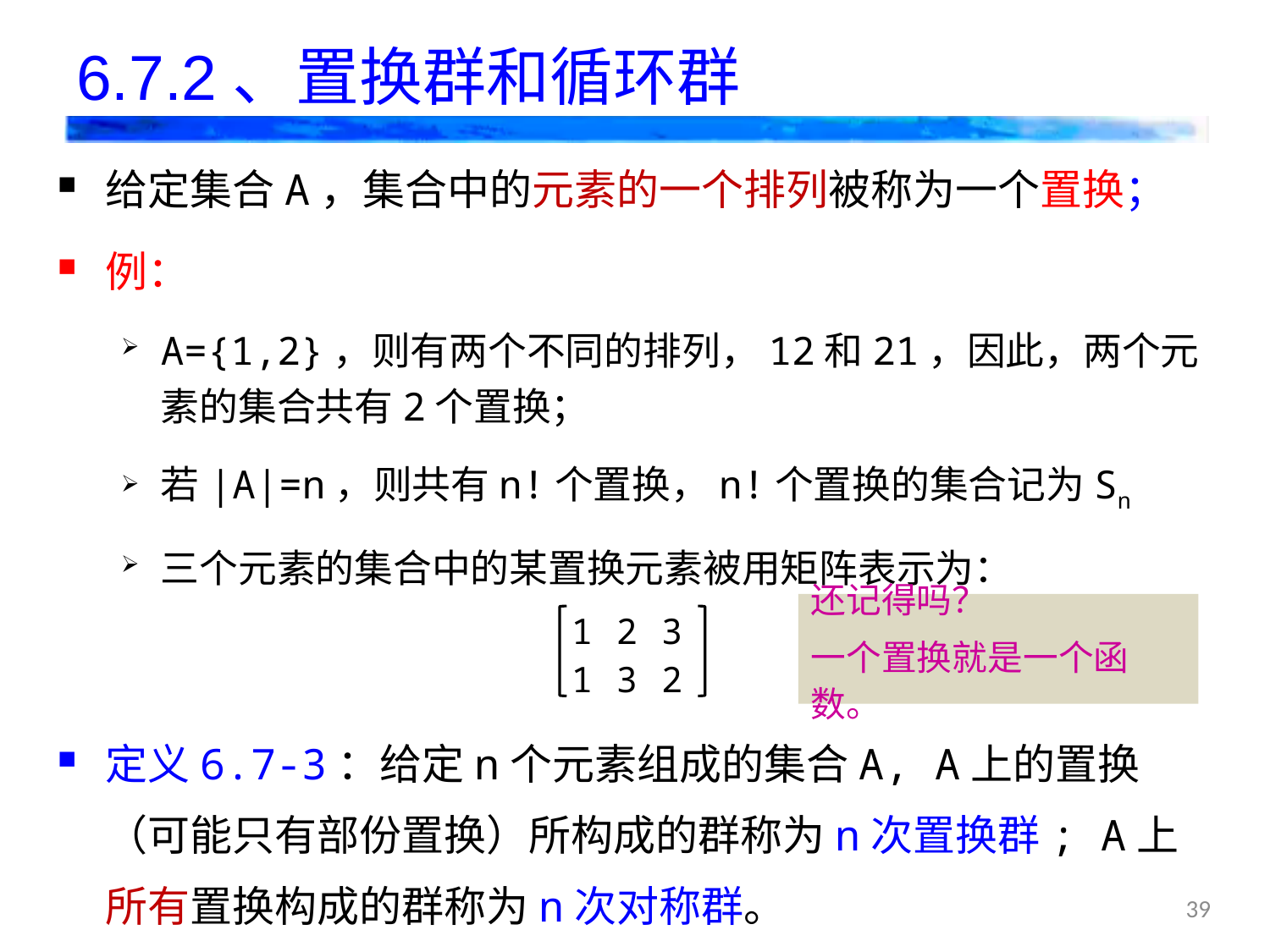

# 6.7.2、置换群和循环群
给定集合A，集合中的元素的一个排列被称为一个置换；
例：
A={1,2}，则有两个不同的排列，12和21，因此，两个元素的集合共有2个置换；
若|A|=n，则共有n!个置换，n!个置换的集合记为Sn
三个元素的集合中的某置换元素被用矩阵表示为：
定义6.7-3：给定n个元素组成的集合A, A上的置换（可能只有部份置换）所构成的群称为n次置换群; A上所有置换构成的群称为n次对称群。
还记得吗？
一个置换就是一个函数。

| 1 | 2 | 3 |
| --- | --- | --- |
| 1 | 3 | 2 |
39